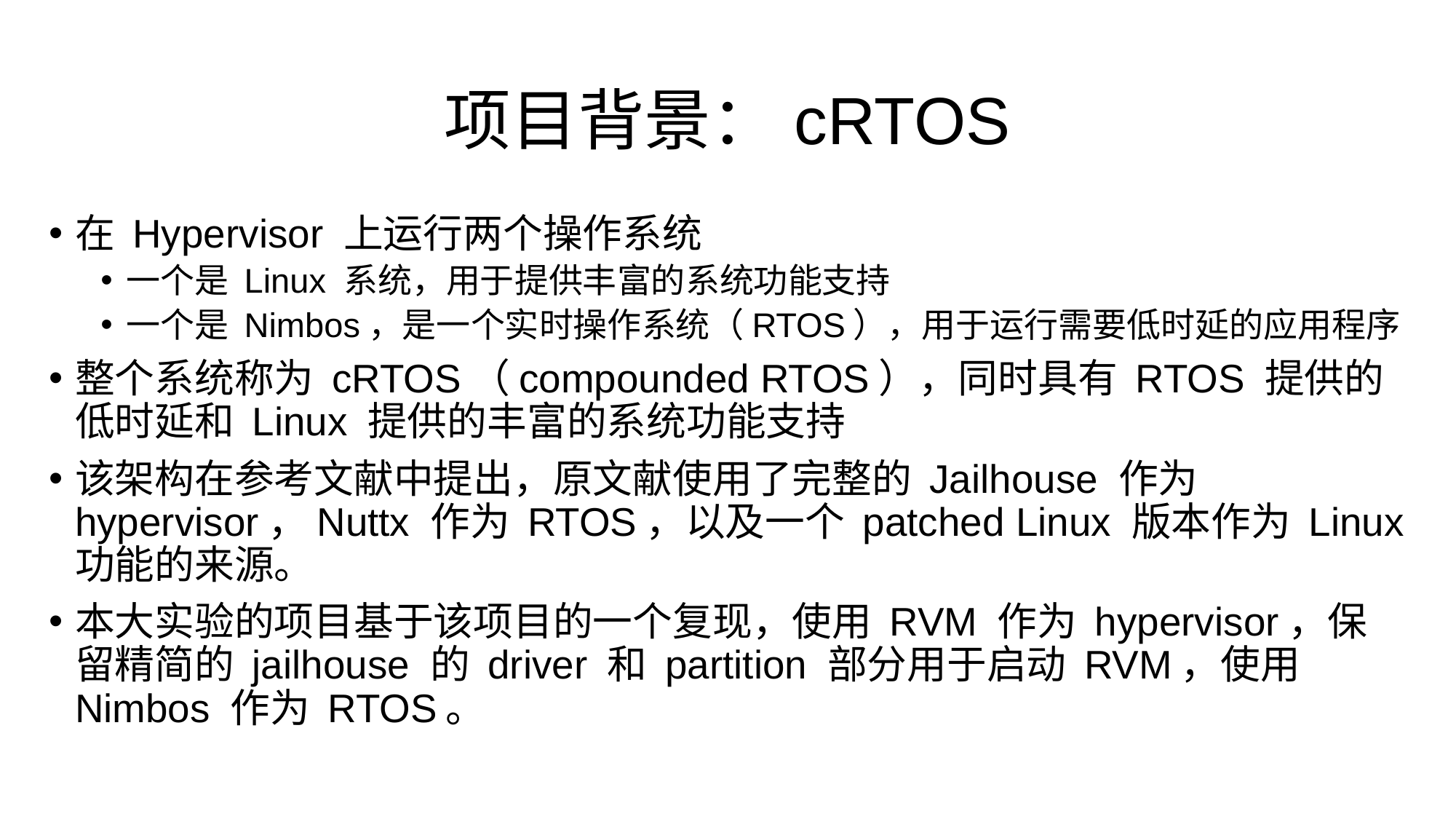

# 项目背景：cRTOS
在 Hypervisor 上运行两个操作系统
一个是 Linux 系统，用于提供丰富的系统功能支持
一个是 Nimbos，是一个实时操作系统（RTOS），用于运行需要低时延的应用程序
整个系统称为 cRTOS（compounded RTOS），同时具有 RTOS 提供的低时延和 Linux 提供的丰富的系统功能支持
该架构在参考文献中提出，原文献使用了完整的 Jailhouse 作为 hypervisor，Nuttx 作为 RTOS，以及一个 patched Linux 版本作为 Linux 功能的来源。
本大实验的项目基于该项目的一个复现，使用 RVM 作为 hypervisor，保留精简的 jailhouse 的 driver 和 partition 部分用于启动 RVM，使用 Nimbos 作为 RTOS。